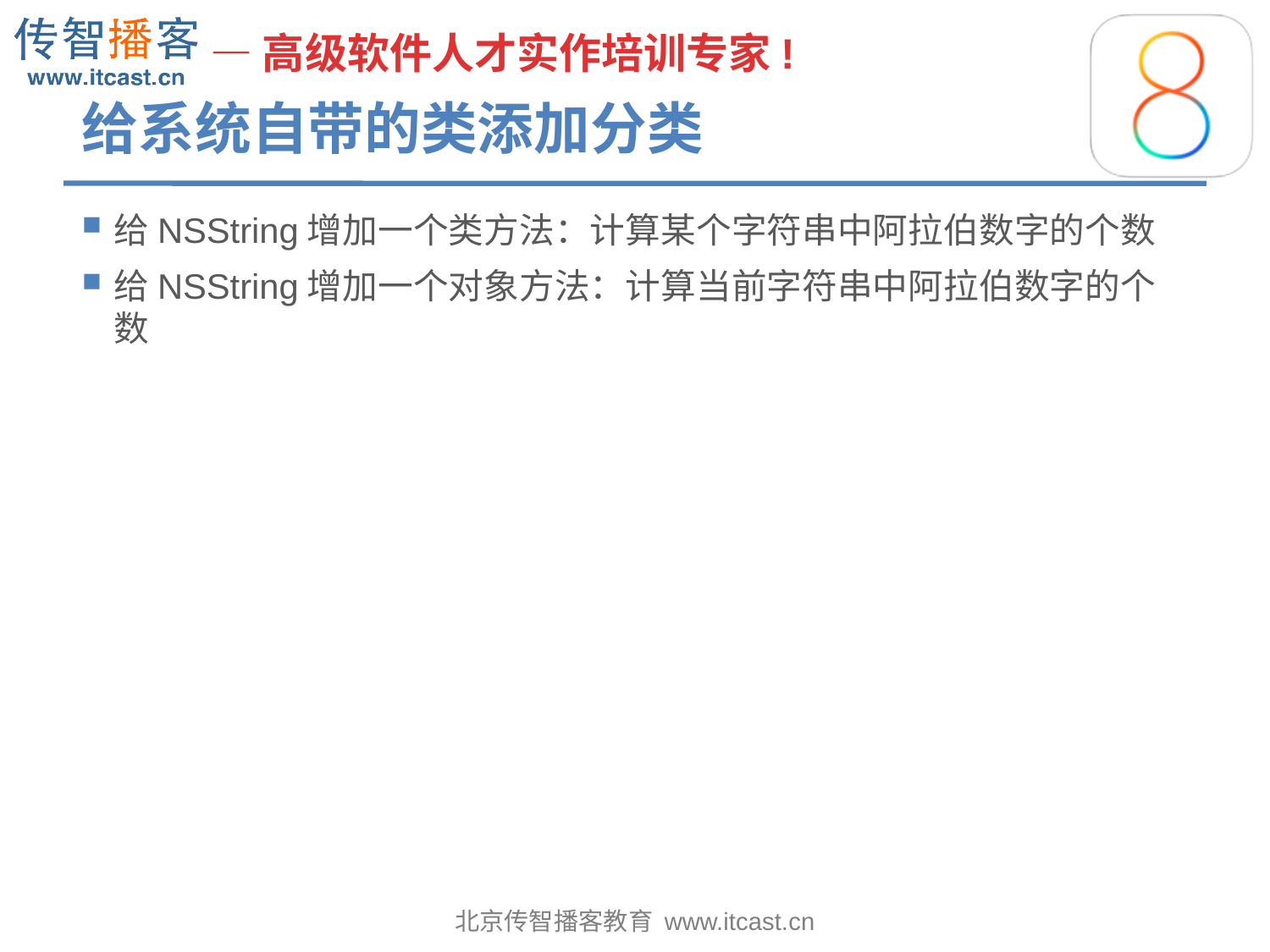

# 给系统自带的类添加分类
给NSString增加一个类方法：计算某个字符串中阿拉伯数字的个数
给NSString增加一个对象方法：计算当前字符串中阿拉伯数字的个数